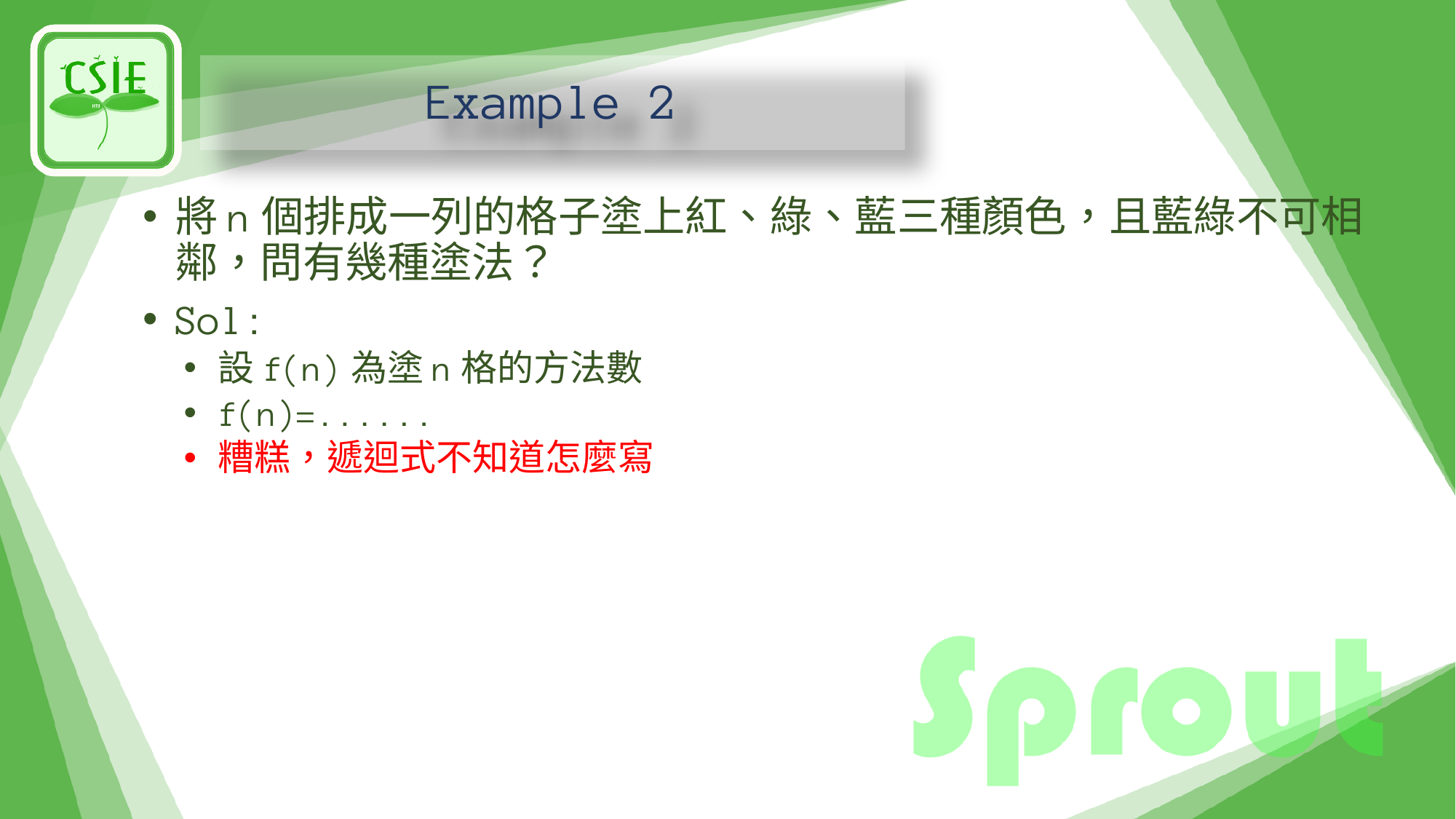

# Example 2
將n個排成一列的格子塗上紅、綠、藍三種顏色，且藍綠不可相鄰，問有幾種塗法？
Sol:
設f(n)為塗n格的方法數
f(n)=......
糟糕，遞迴式不知道怎麼寫